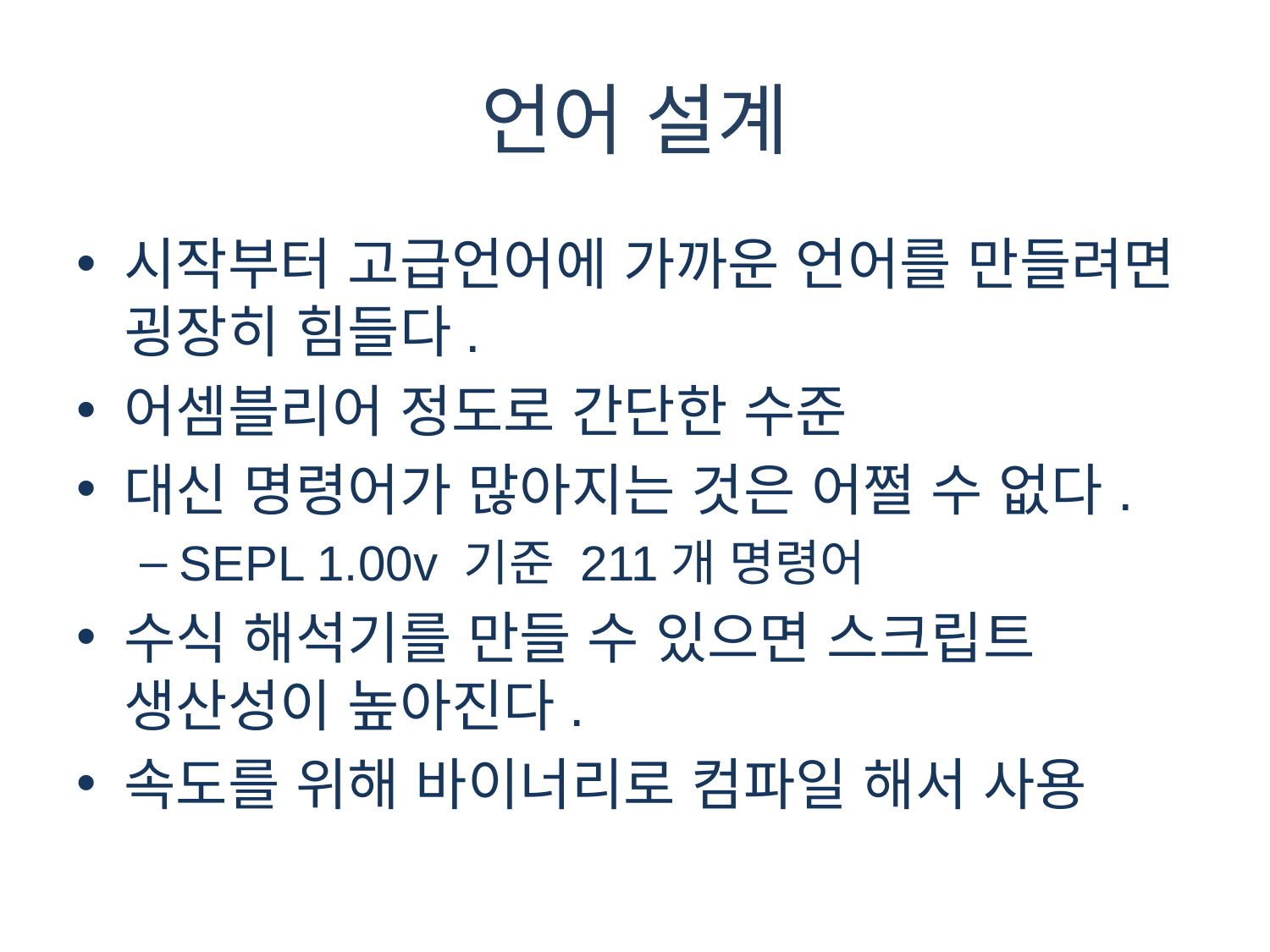

# 언어 설계
시작부터 고급언어에 가까운 언어를 만들려면 굉장히 힘들다.
어셈블리어 정도로 간단한 수준
대신 명령어가 많아지는 것은 어쩔 수 없다.
SEPL 1.00v 기준 211개 명령어
수식 해석기를 만들 수 있으면 스크립트 생산성이 높아진다.
속도를 위해 바이너리로 컴파일 해서 사용